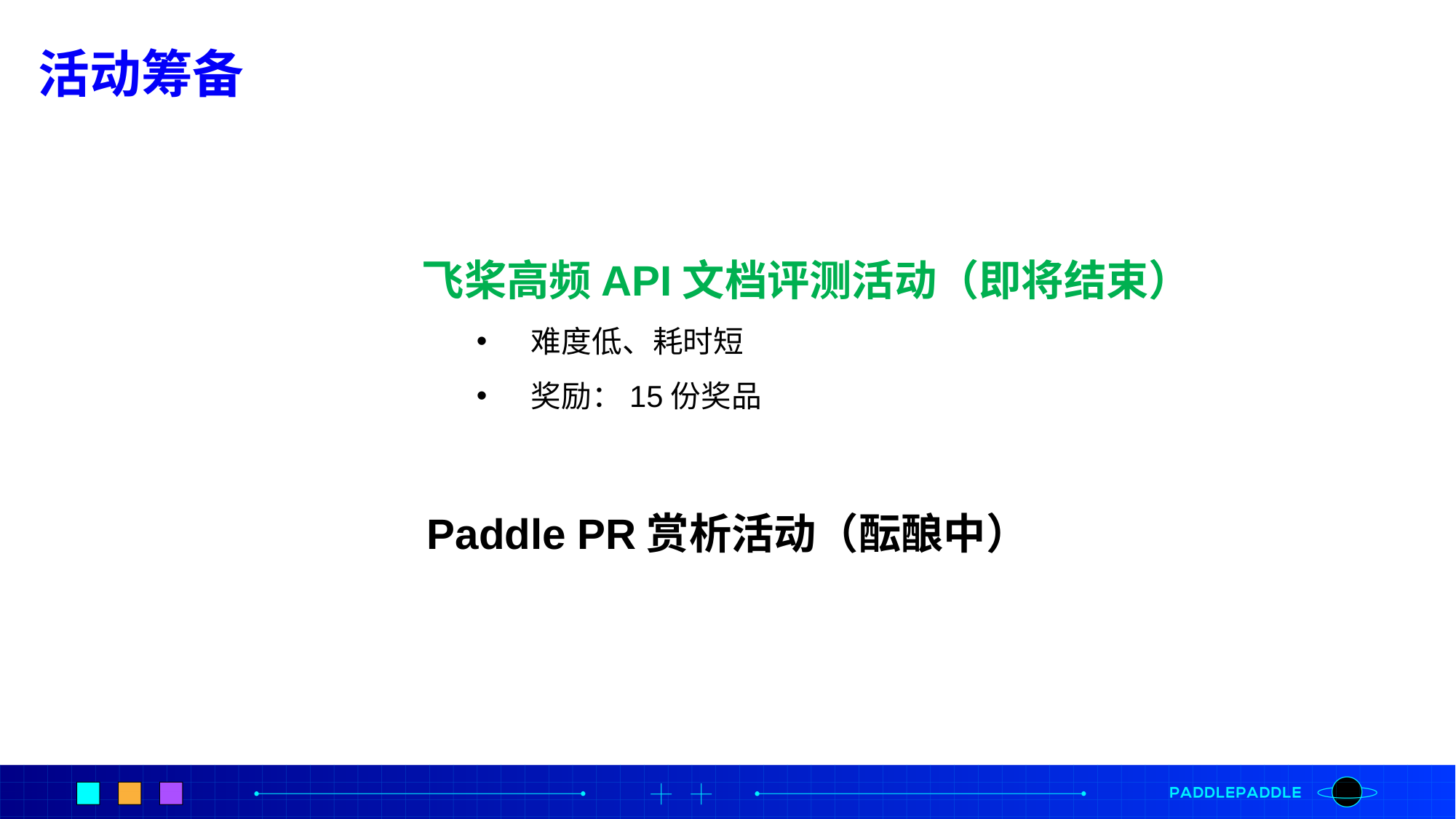

活动筹备
飞桨高频API文档评测活动（即将结束）
难度低、耗时短
奖励：15份奖品
Paddle PR赏析活动（酝酿中）